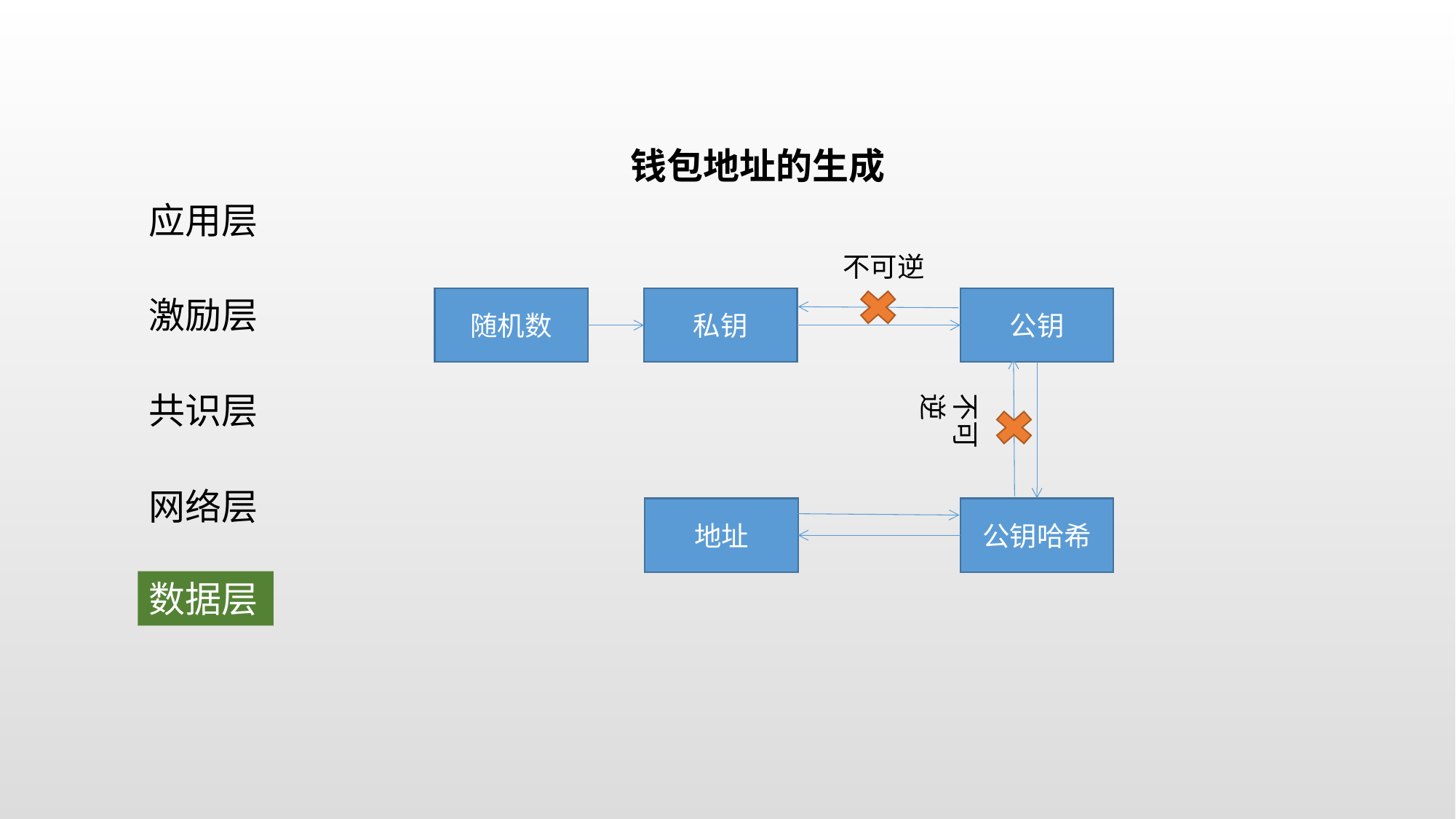

钱包地址的生成
应用层
不可逆

激励层
随机数
私钥
公钥
共识层
不可逆

网络层
地址
公钥哈希
数据层